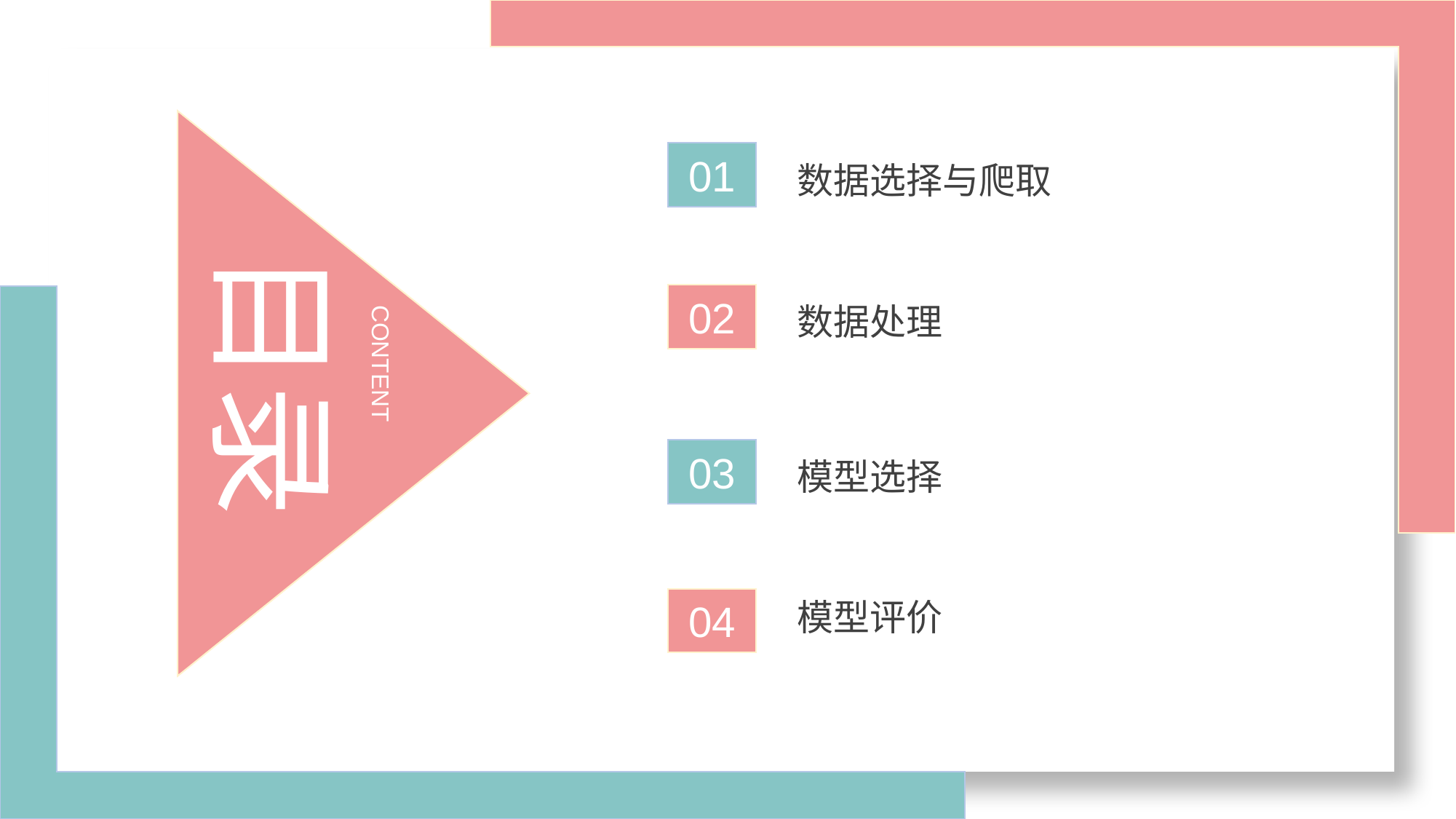

01
数据选择与爬取

目录
02

数据处理
CONTENT
03
模型选择
04
模型评价